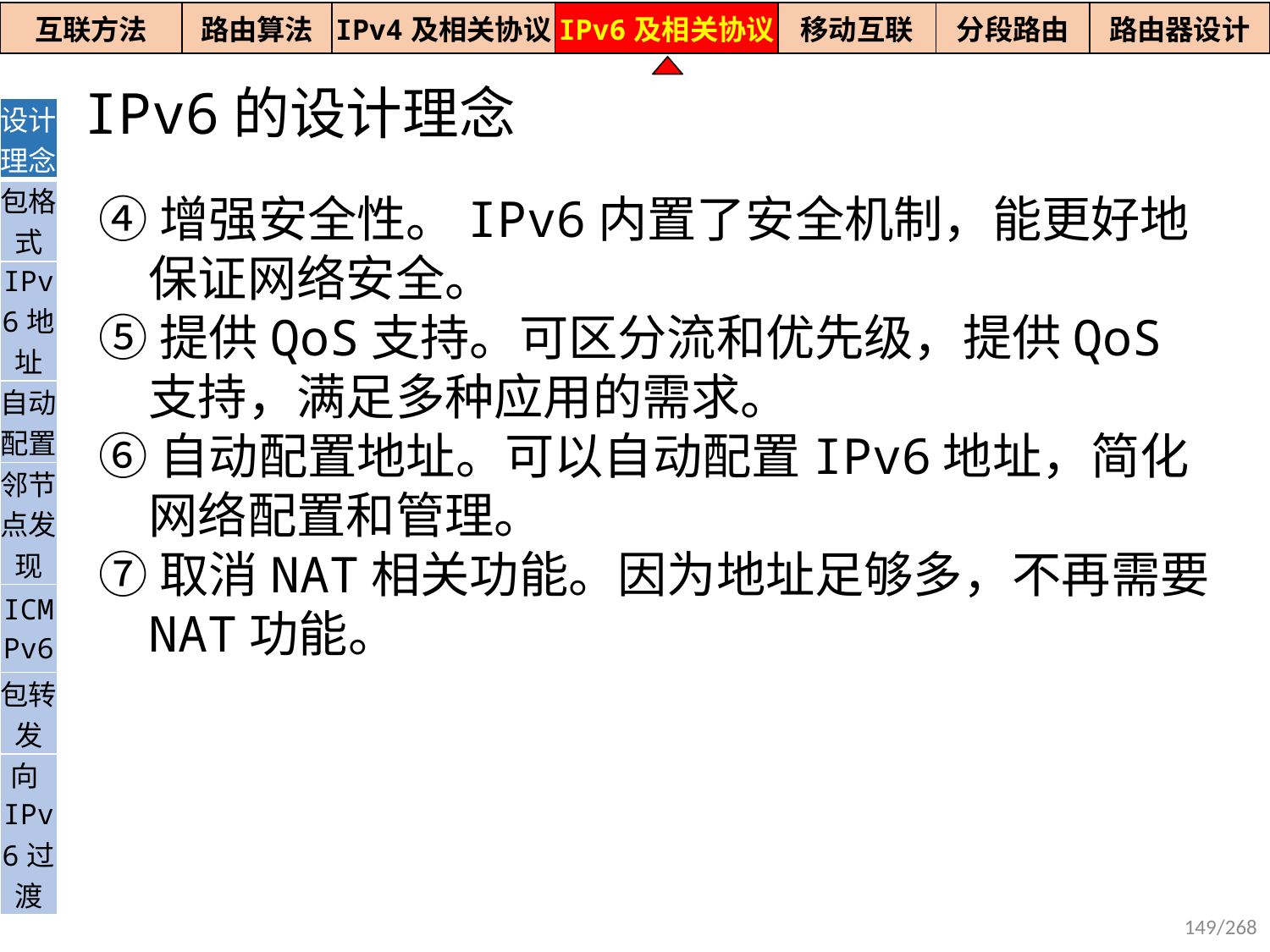

| 互联方法 | 路由算法 | IPv4及相关协议 | IPv6及相关协议 | 移动互联 | 分段路由 | 路由器设计 |
| --- | --- | --- | --- | --- | --- | --- |

IPv6的设计理念
| 设计理念 |
| --- |
| 包格式 |
| IPv6地址 |
| 自动配置 |
| 邻节点发现 |
| ICMPv6 |
| 包转发 |
| 向IPv6过渡 |
④增强安全性。IPv6内置了安全机制，能更好地保证网络安全。
⑤提供QoS支持。可区分流和优先级，提供QoS支持，满足多种应用的需求。
⑥自动配置地址。可以自动配置IPv6地址，简化网络配置和管理。
⑦取消NAT相关功能。因为地址足够多，不再需要NAT功能。
149/268